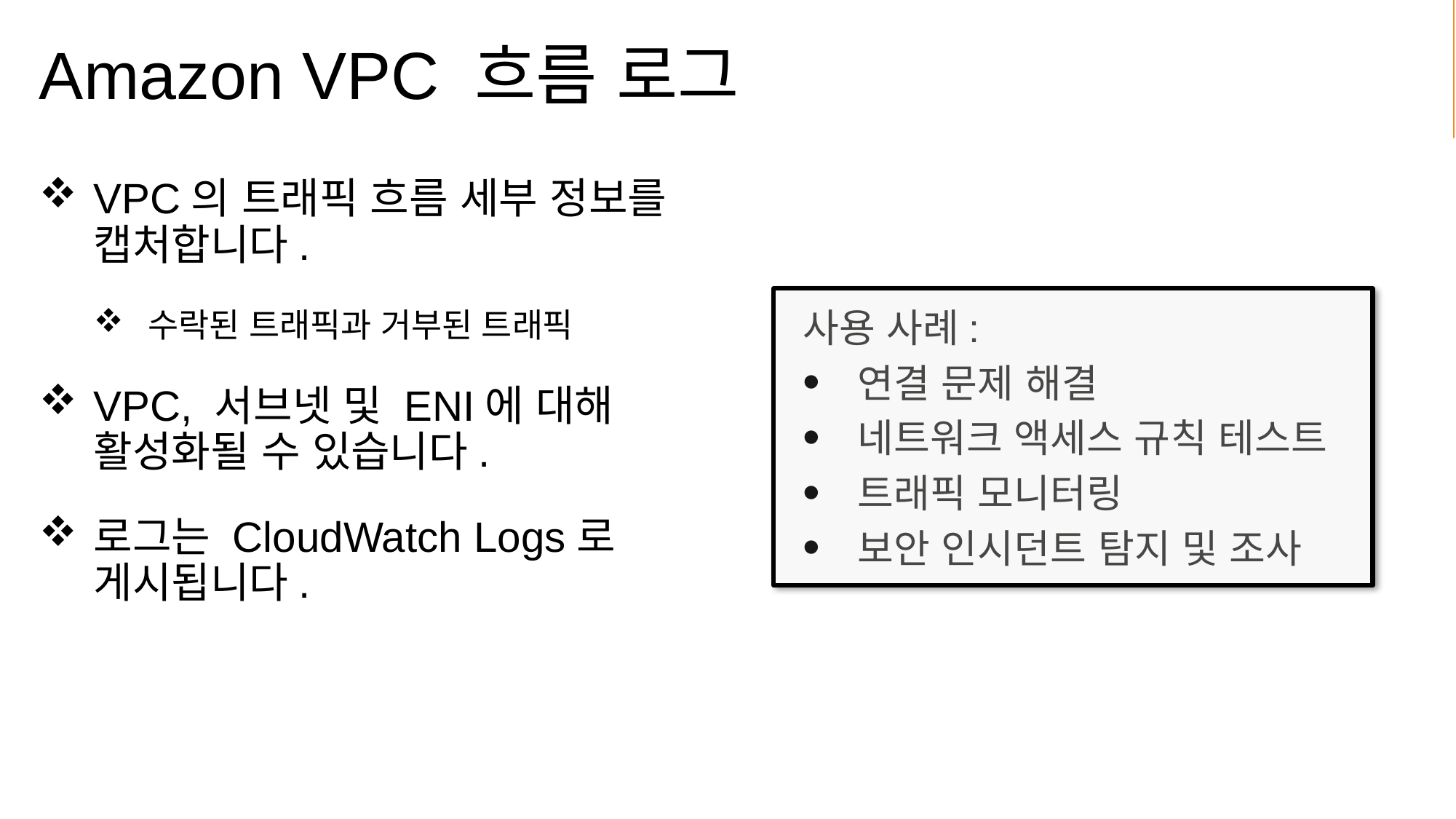

# Amazon VPC 흐름 로그
VPC의 트래픽 흐름 세부 정보를 캡처합니다.
수락된 트래픽과 거부된 트래픽
VPC, 서브넷 및 ENI에 대해 활성화될 수 있습니다.
로그는 CloudWatch Logs로 게시됩니다.
사용 사례:
연결 문제 해결
네트워크 액세스 규칙 테스트
트래픽 모니터링
보안 인시던트 탐지 및 조사